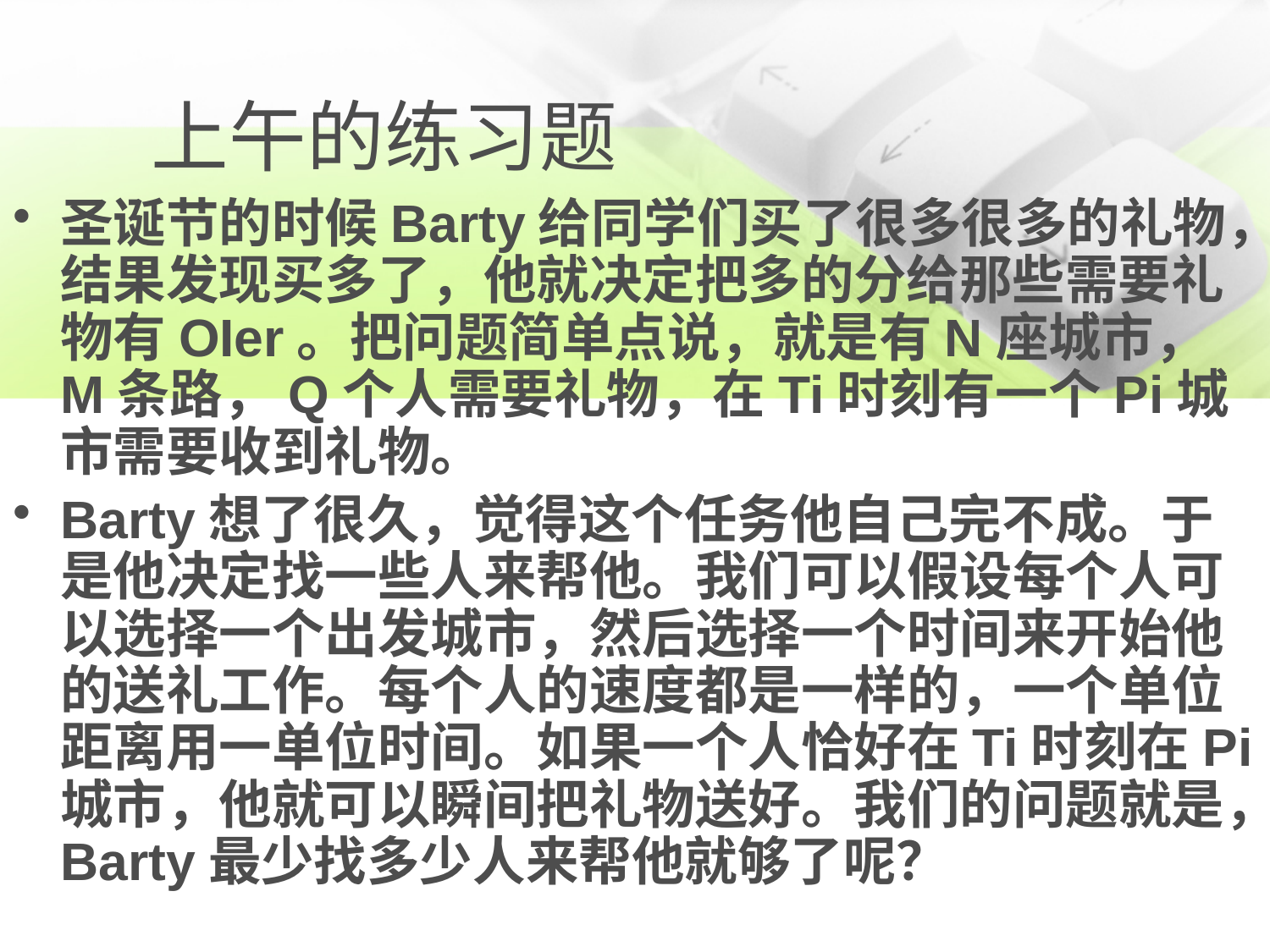

# 上午的练习题
圣诞节的时候Barty给同学们买了很多很多的礼物，结果发现买多了，他就决定把多的分给那些需要礼物有OIer。把问题简单点说，就是有N座城市，M条路，Q个人需要礼物，在Ti时刻有一个Pi城市需要收到礼物。
Barty想了很久，觉得这个任务他自己完不成。于是他决定找一些人来帮他。我们可以假设每个人可以选择一个出发城市，然后选择一个时间来开始他的送礼工作。每个人的速度都是一样的，一个单位距离用一单位时间。如果一个人恰好在Ti时刻在Pi城市，他就可以瞬间把礼物送好。我们的问题就是，Barty最少找多少人来帮他就够了呢？